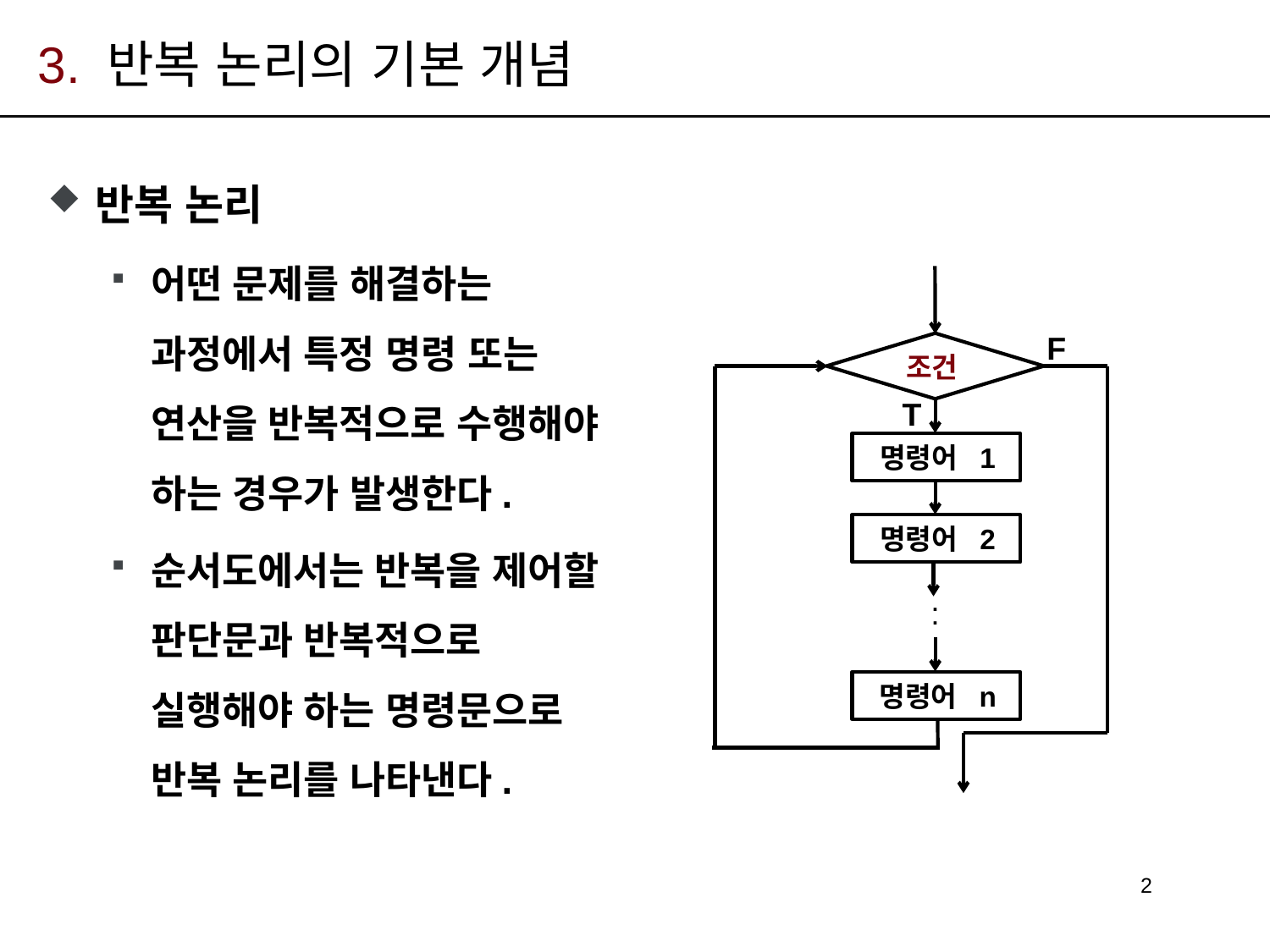

# 3. 반복 논리의 기본 개념
반복 논리
어떤 문제를 해결하는 과정에서 특정 명령 또는 연산을 반복적으로 수행해야 하는 경우가 발생한다.
순서도에서는 반복을 제어할 판단문과 반복적으로 실행해야 하는 명령문으로 반복 논리를 나타낸다.

F

조건
T

명령어  1

명령어  2
:

명령어  n
2